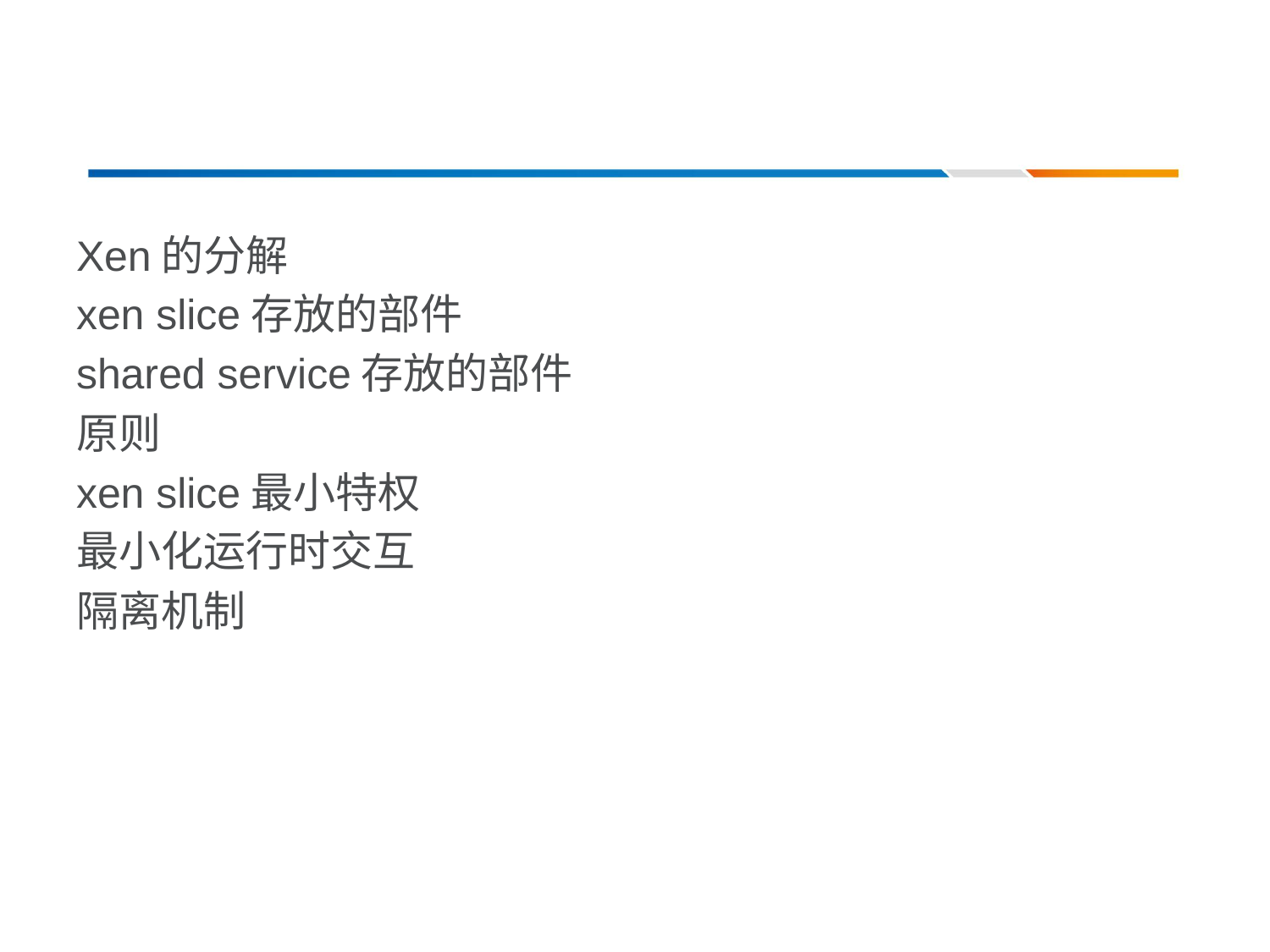

#
Xen的分解
xen slice存放的部件
shared service存放的部件
原则
xen slice最小特权
最小化运行时交互
隔离机制